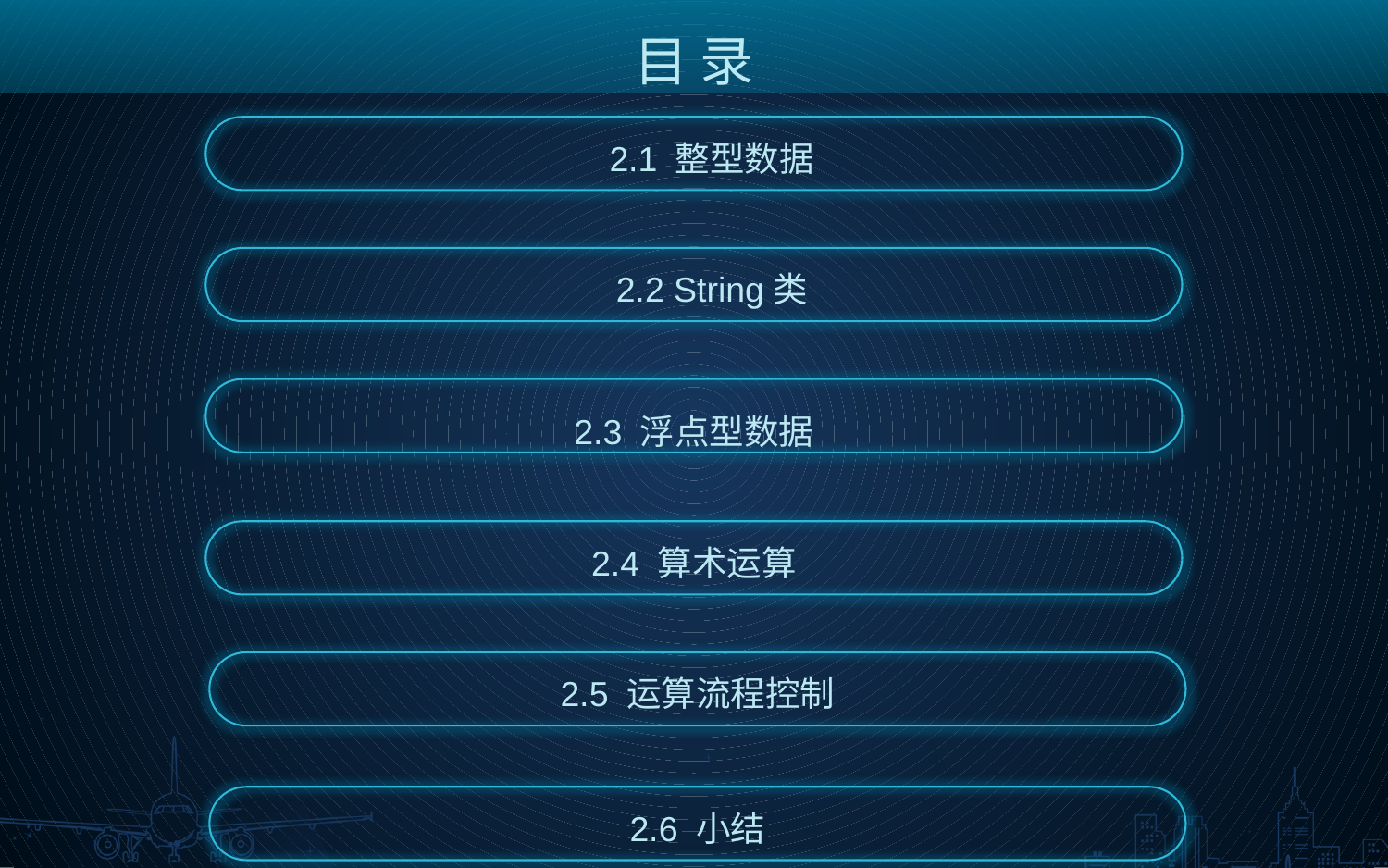

目 录

2.1 整型数据

2.2 String类

2.3 浮点型数据

2.4 算术运算

2.5 运算流程控制

2.6 小结